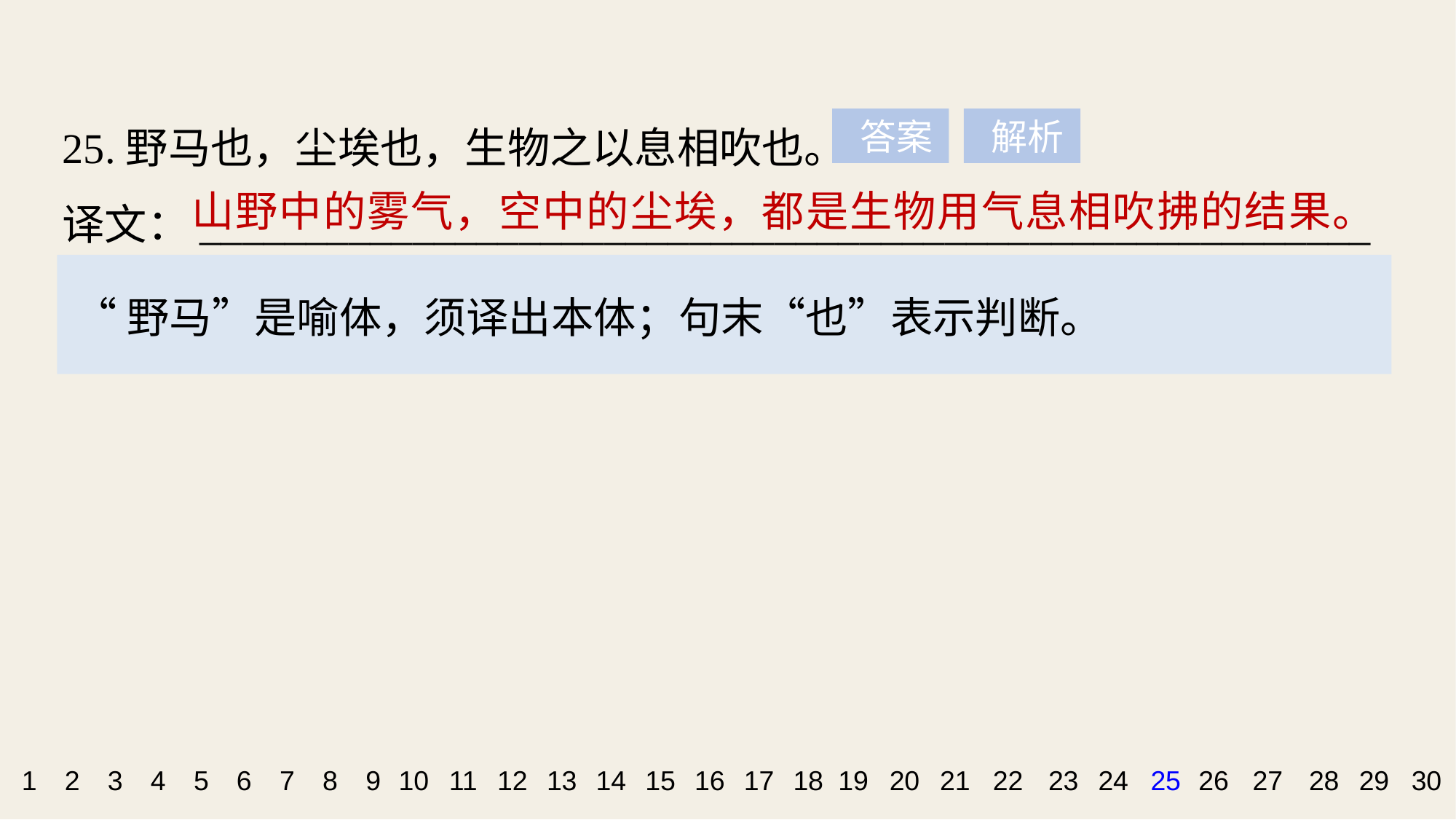

25.野马也，尘埃也，生物之以息相吹也。
译文：_______________________________________________________
 答案
 解析
山野中的雾气，空中的尘埃，都是生物用气息相吹拂的结果。

“野马”是喻体，须译出本体；句末“也”表示判断。
1
2
3
4
5
6
7
8
9
10
11
12
13
14
15
16
17
18
19
20
21
22
23
24
25
26
27
28
29
30